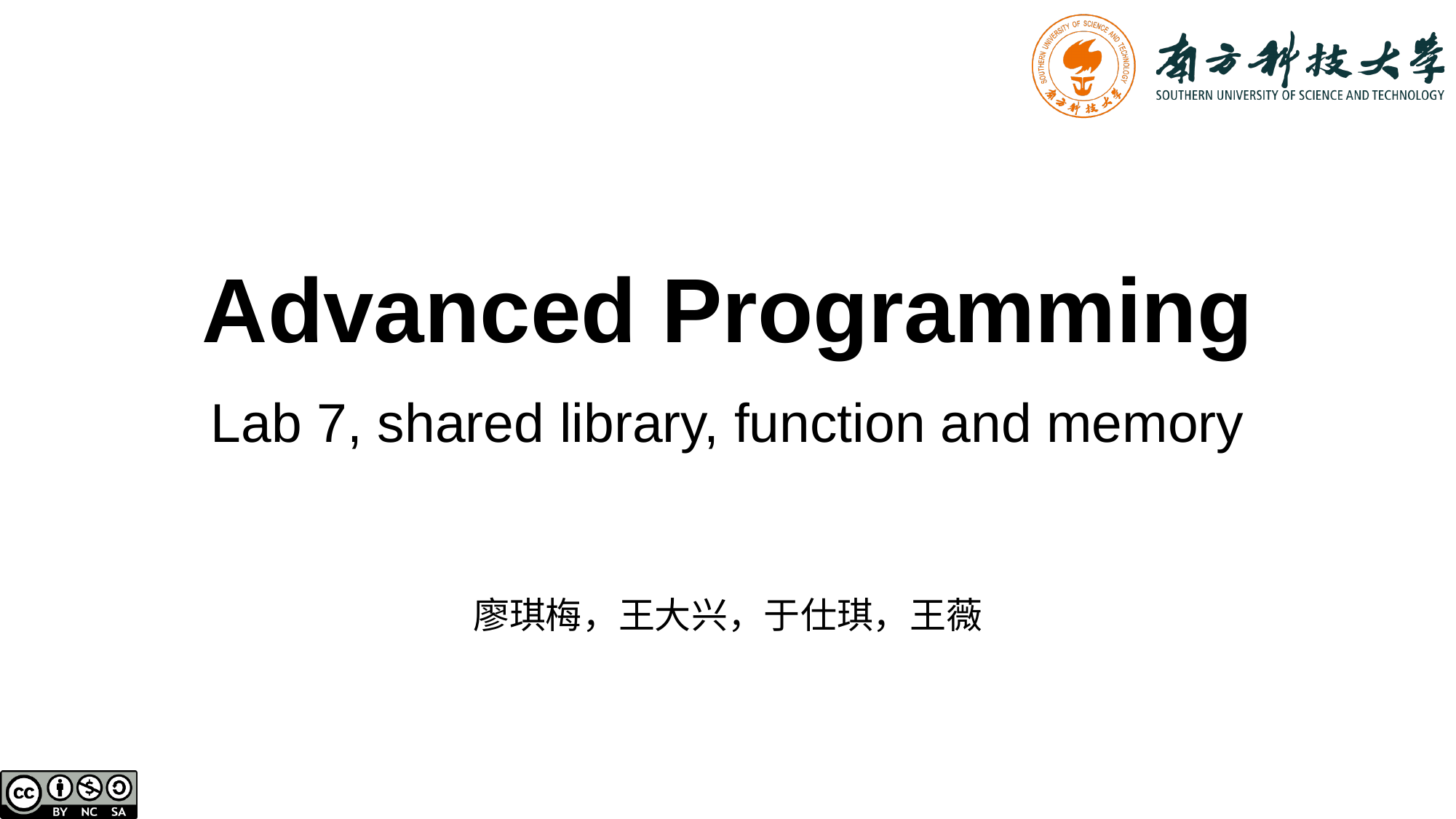

# Advanced Programming
Lab 7, shared library, function and memory

廖琪梅，王大兴，于仕琪，王薇